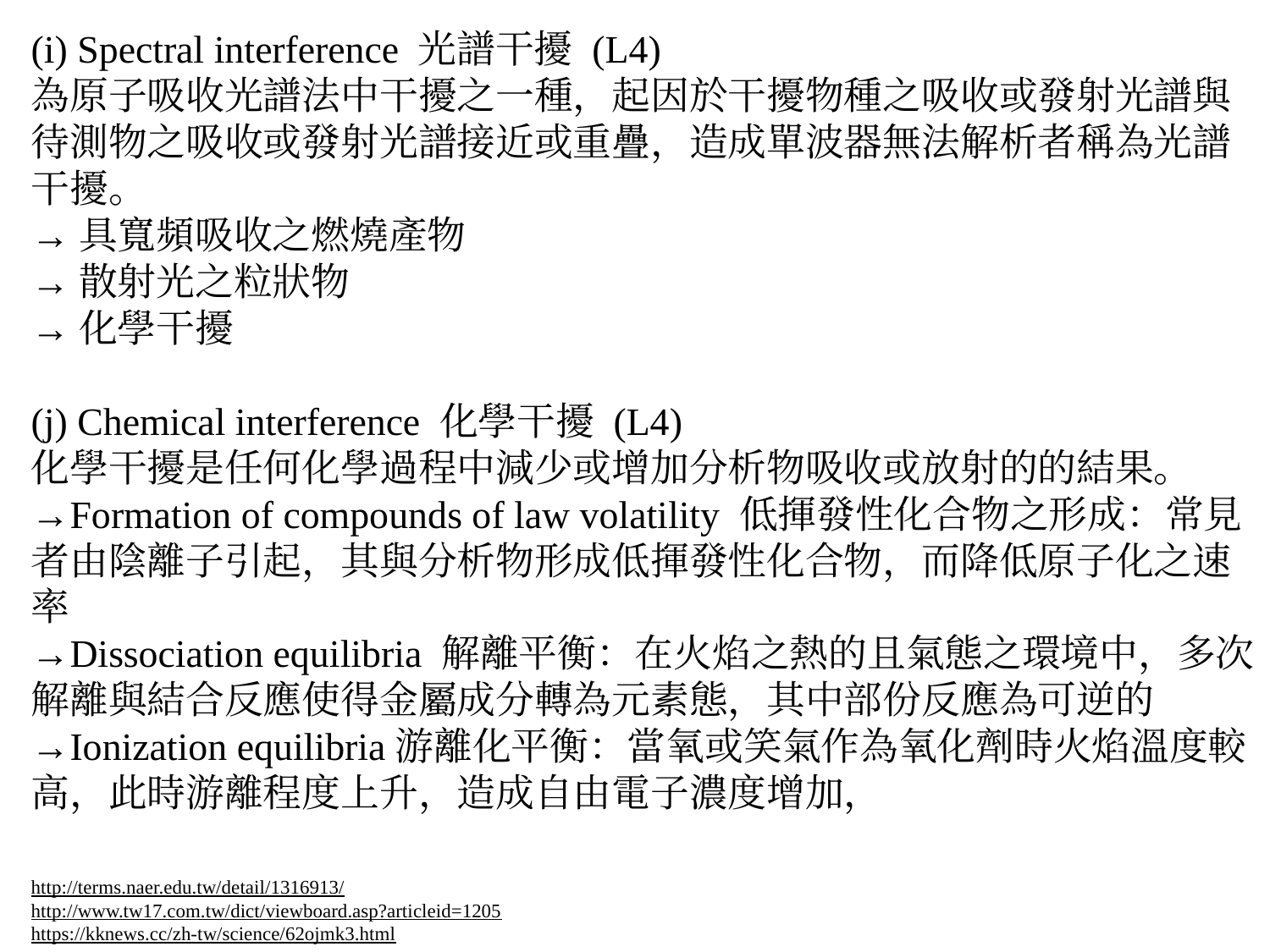

(i) Spectral interference 光譜干擾 (L4)
為原子吸收光譜法中干擾之一種，起因於干擾物種之吸收或發射光譜與待測物之吸收或發射光譜接近或重疊，造成單波器無法解析者稱為光譜干擾。
→具寬頻吸收之燃燒產物
→散射光之粒狀物
→化學干擾

(j) Chemical interference 化學干擾 (L4)
化學干擾是任何化學過程中減少或增加分析物吸收或放射的的結果。
→Formation of compounds of law volatility 低揮發性化合物之形成：常見者由陰離子引起，其與分析物形成低揮發性化合物，而降低原子化之速率
→Dissociation equilibria 解離平衡：在火焰之熱的且氣態之環境中，多次解離與結合反應使得金屬成分轉為元素態，其中部份反應為可逆的
→Ionization equilibria游離化平衡：當氧或笑氣作為氧化劑時火焰溫度較高，此時游離程度上升，造成自由電子濃度增加，

http://terms.naer.edu.tw/detail/1316913/
http://www.tw17.com.tw/dict/viewboard.asp?articleid=1205
https://kknews.cc/zh-tw/science/62ojmk3.html